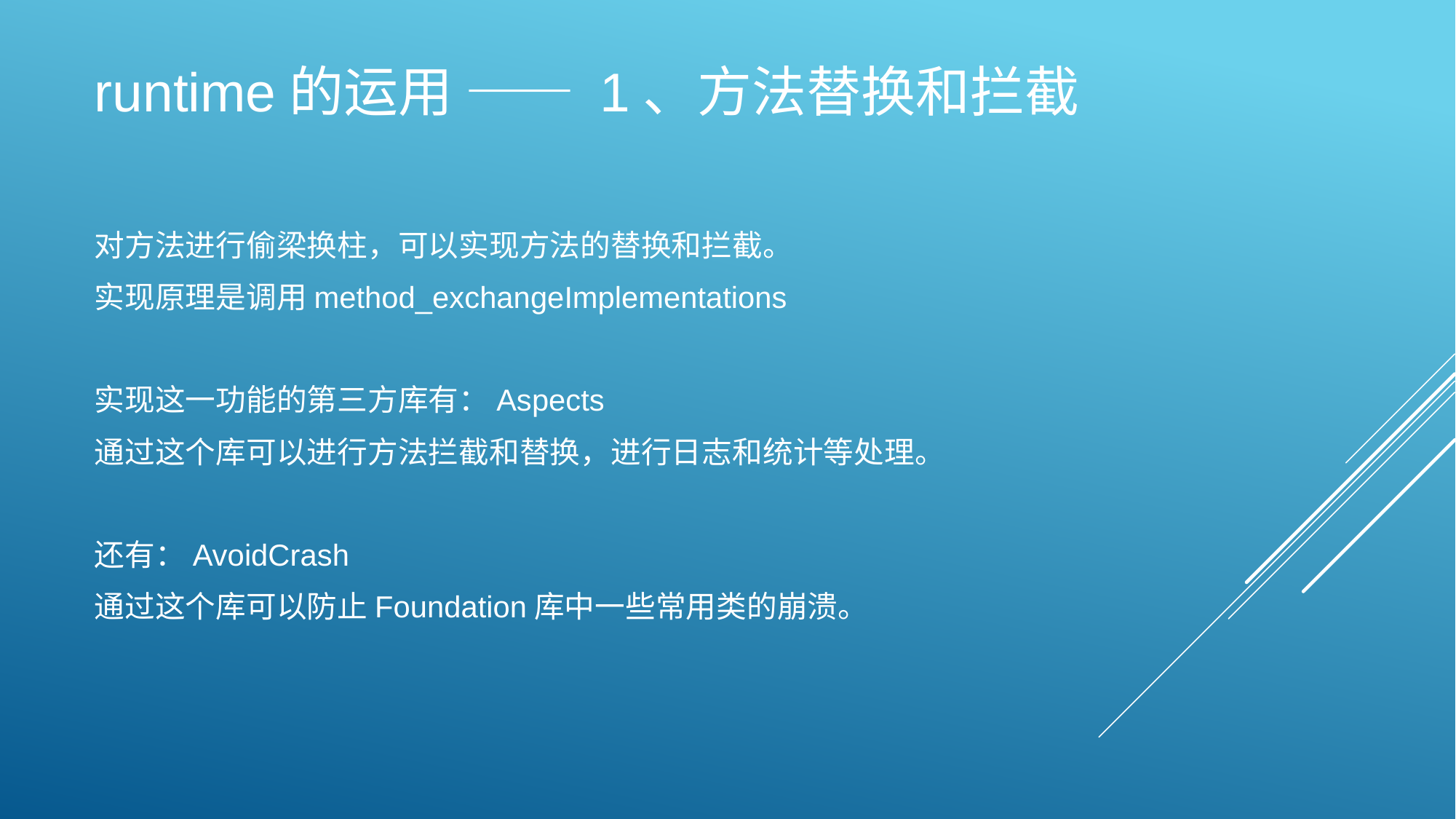

# runtime的运用 —— 1、方法替换和拦截
对方法进行偷梁换柱，可以实现方法的替换和拦截。
实现原理是调用method_exchangeImplementations

实现这一功能的第三方库有：Aspects
通过这个库可以进行方法拦截和替换，进行日志和统计等处理。

还有：AvoidCrash
通过这个库可以防止Foundation库中一些常用类的崩溃。